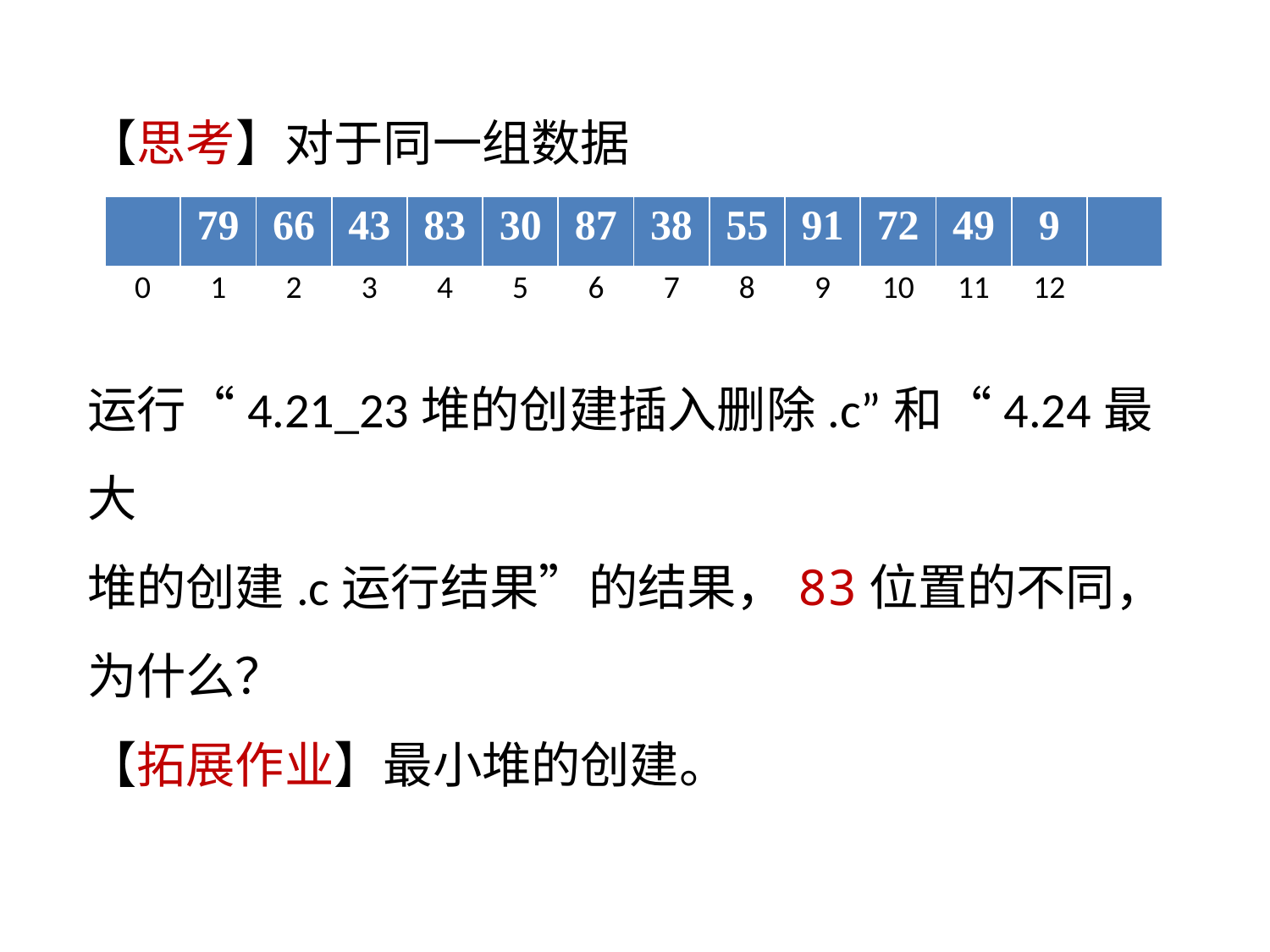

【思考】对于同一组数据

运行“4.21_23堆的创建插入删除.c”和“4.24最大
堆的创建.c运行结果”的结果，83位置的不同，为什么？
【拓展作业】最小堆的创建。
|  | 79 | 66 | 43 | 83 | 30 | 87 | 38 | 55 | 91 | 72 | 49 | 9 |  |
| --- | --- | --- | --- | --- | --- | --- | --- | --- | --- | --- | --- | --- | --- |
| 0 | 1 | 2 | 3 | 4 | 5 | 6 | 7 | 8 | 9 | 10 | 11 | 12 |  |